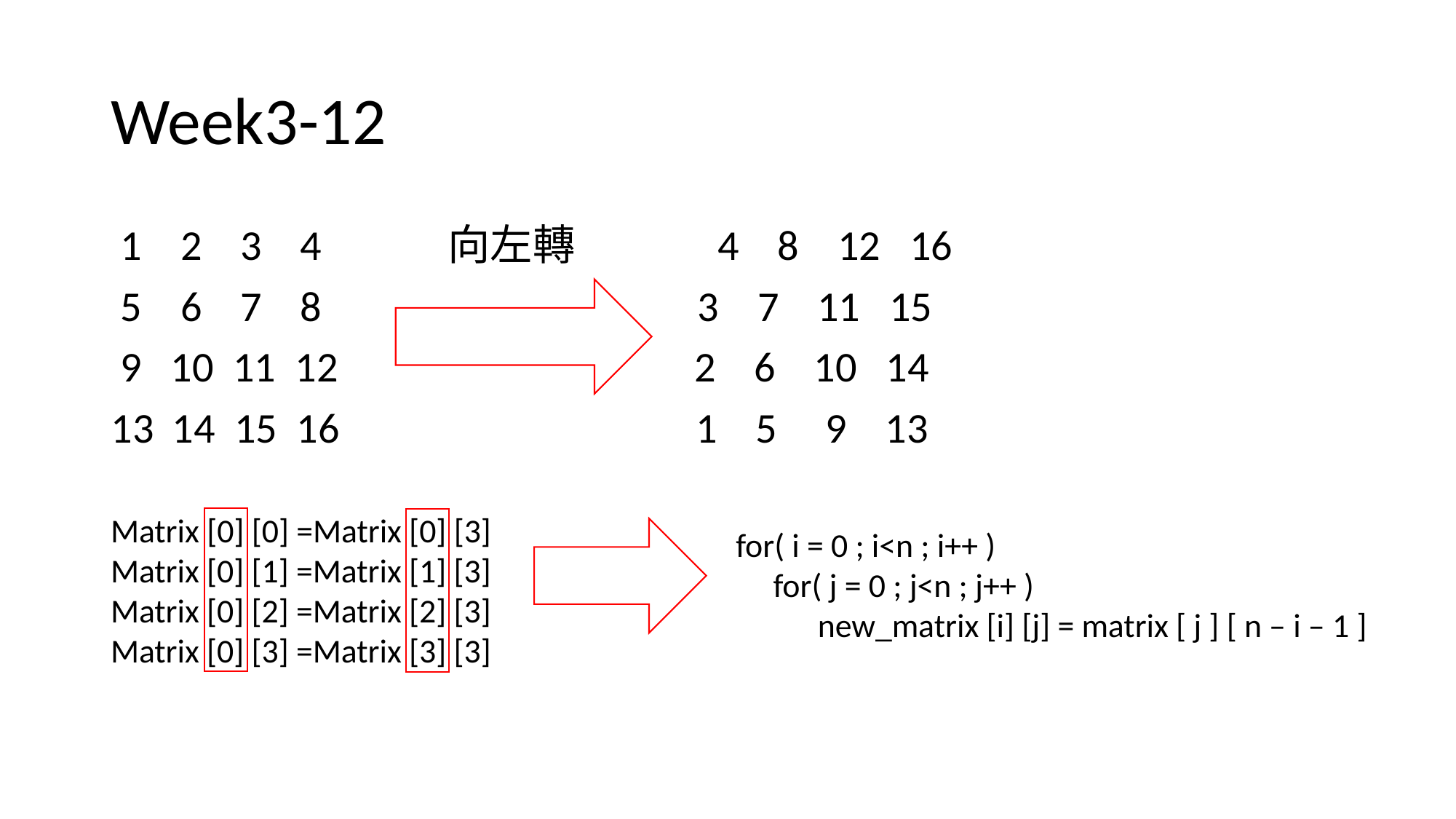

# Week3-12
 1    2    3    4            向左轉              4    8    12   16
 5    6    7    8                                       3    7    11   15
 9   10  11  12                                     2    6    10   14
14  15  16                                     1    5     9    13

Matrix [0] [0] =Matrix [0] [3]
Matrix [0] [1] =Matrix [1] [3]
Matrix [0] [2] =Matrix [2] [3]
Matrix [0] [3] =Matrix [3] [3]

for( i = 0 ; i<n ; i++ )
     for( j = 0 ; j<n ; j++ )
           new_matrix [i] [j] = matrix [ j ] [ n – i – 1 ]